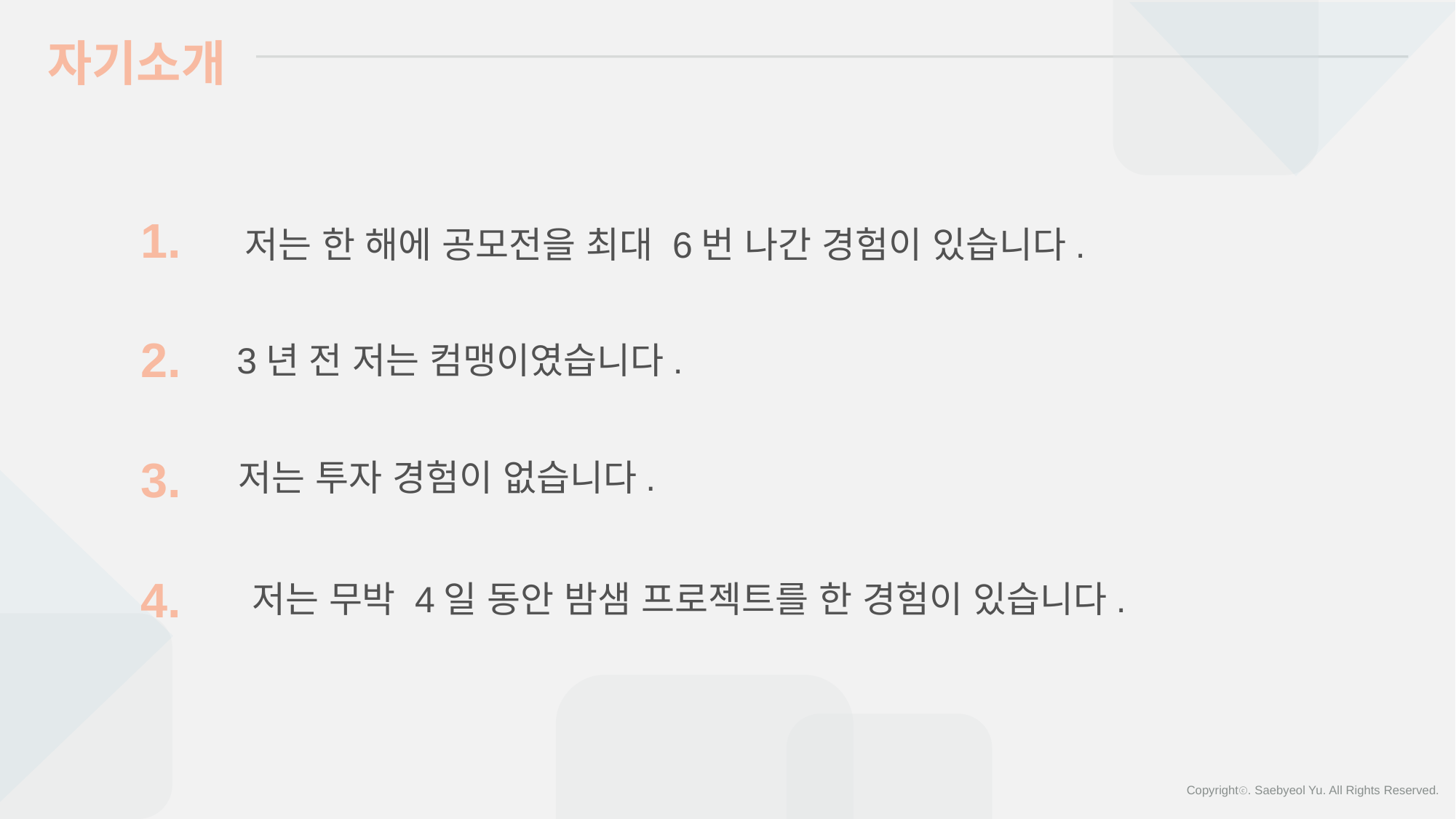

자기소개
1.
저는 한 해에 공모전을 최대 6번 나간 경험이 있습니다.
2.
3년 전 저는 컴맹이였습니다.
3.
저는 투자 경험이 없습니다.

4.
저는 무박 4일 동안 밤샘 프로젝트를 한 경험이 있습니다.